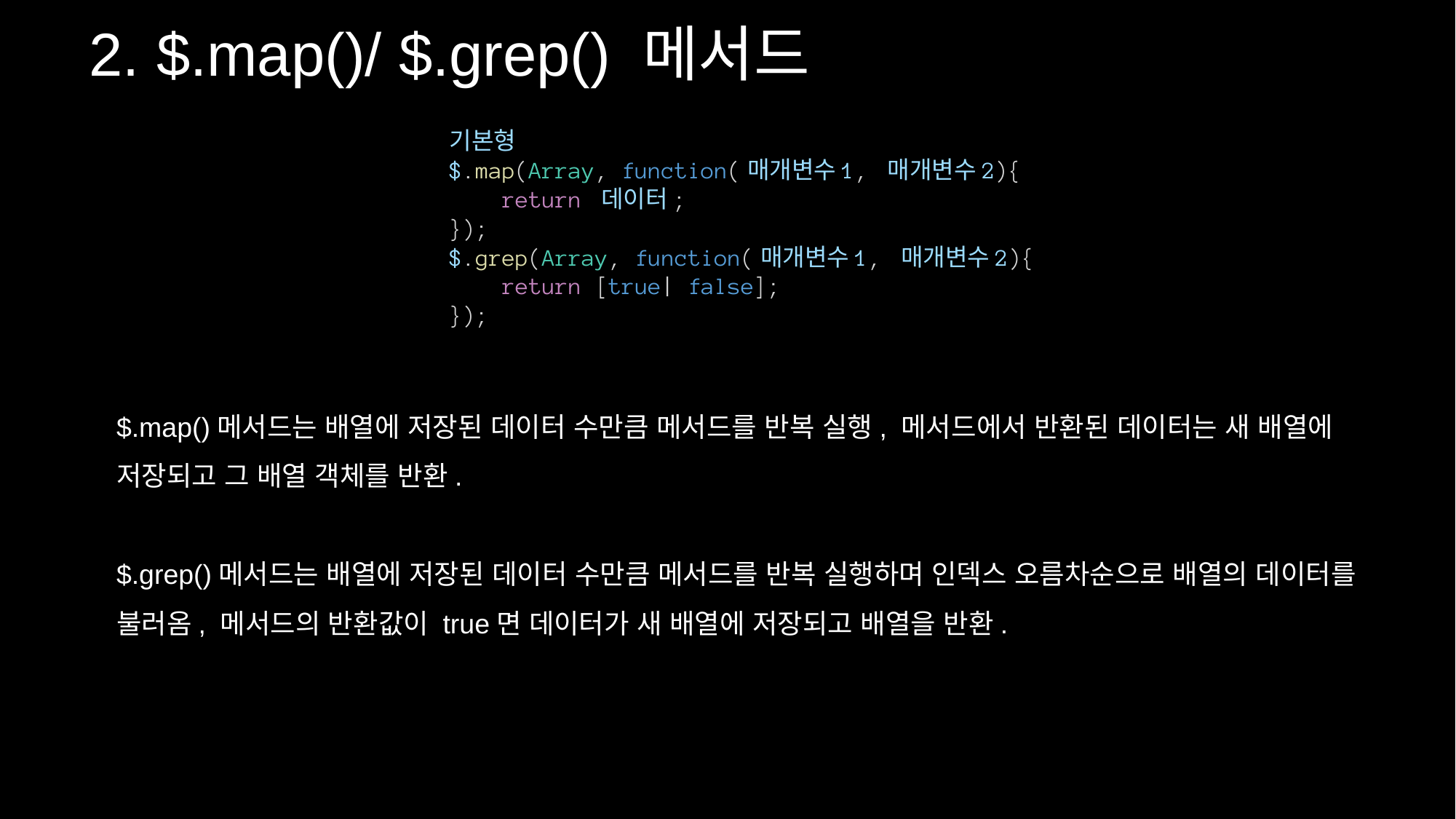

2. $.map()/ $.grep() 메서드
기본형
$.map(Array, function(매개변수1, 매개변수2){
    return 데이터;
});
$.grep(Array, function(매개변수1, 매개변수2){
    return [true| false];
});
$.map()메서드는 배열에 저장된 데이터 수만큼 메서드를 반복 실행, 메서드에서 반환된 데이터는 새 배열에 저장되고 그 배열 객체를 반환.

$.grep()메서드는 배열에 저장된 데이터 수만큼 메서드를 반복 실행하며 인덱스 오름차순으로 배열의 데이터를 불러옴, 메서드의 반환값이 true면 데이터가 새 배열에 저장되고 배열을 반환.